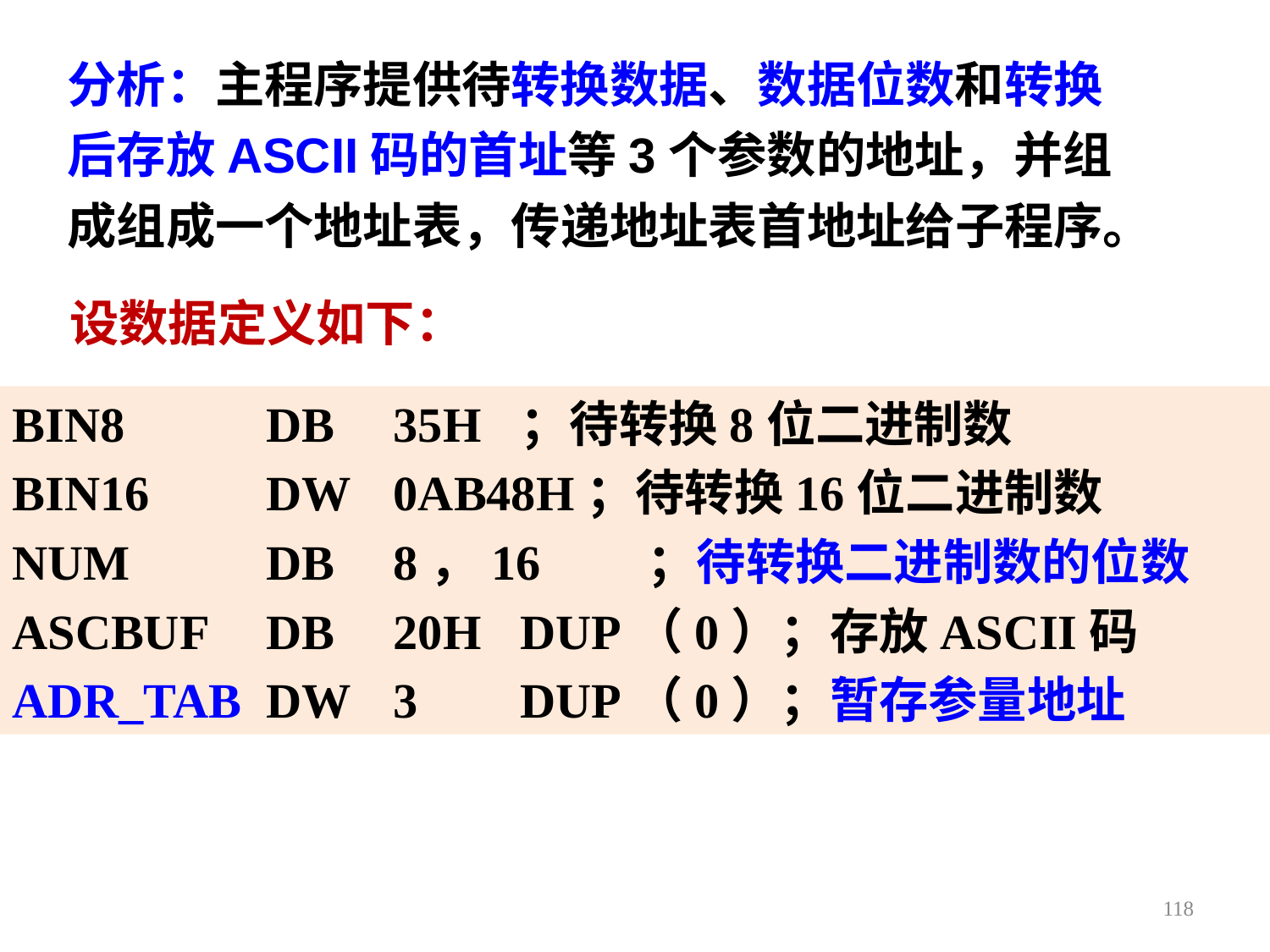

分析：主程序提供待转换数据、数据位数和转换后存放ASCII码的首址等3个参数的地址，并组成组成一个地址表，传递地址表首地址给子程序。
设数据定义如下：
BIN8		DB	35H	；待转换8位二进制数
BIN16	DW	0AB48H；待转换16位二进制数
NUM		DB	8，16	；待转换二进制数的位数
ASCBUF	DB	20H	DUP（0）；存放ASCII码
ADR_TAB	DW	3	DUP（0）；暂存参量地址
118
118